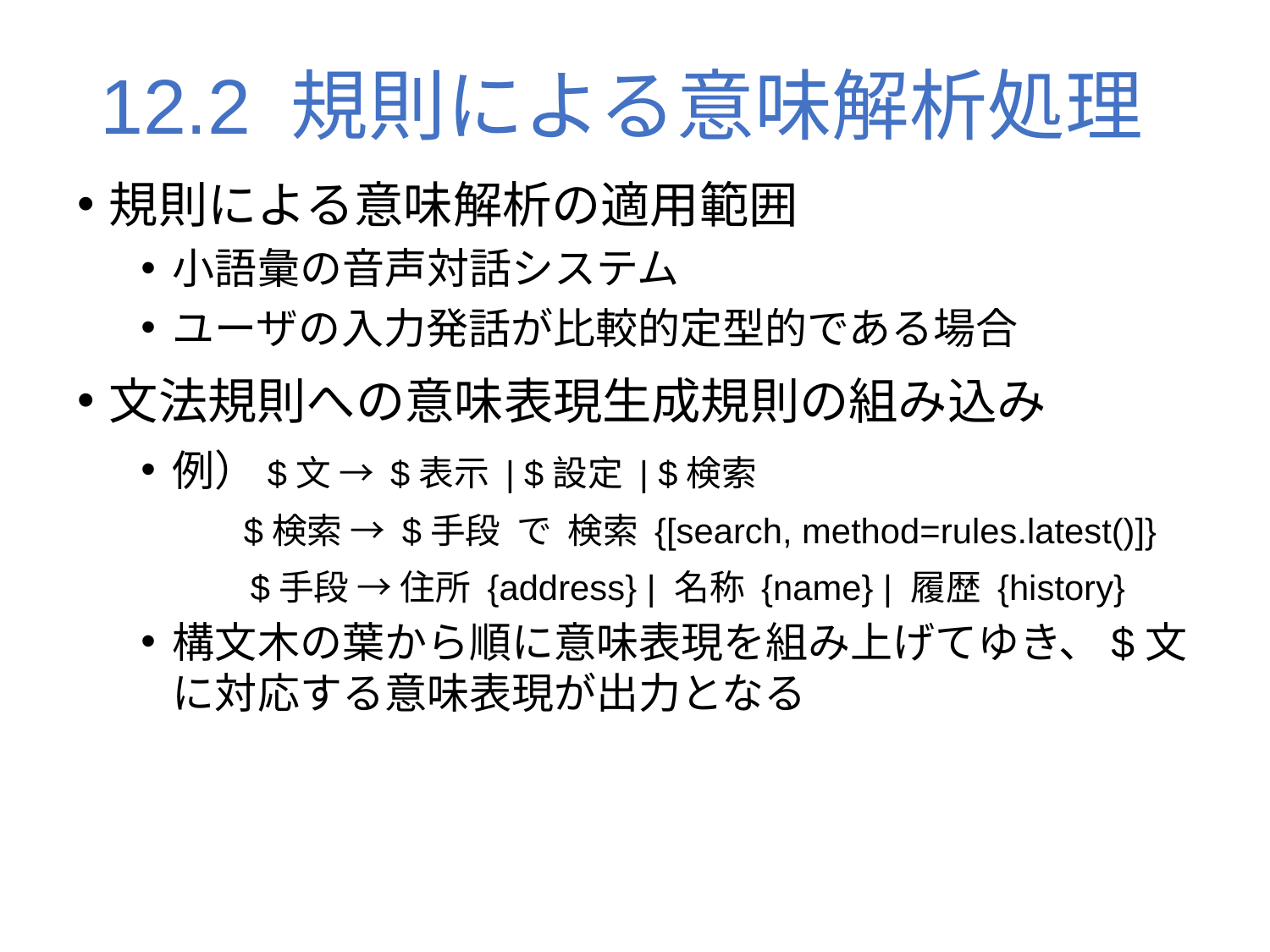

# 12.2 規則による意味解析処理
規則による意味解析の適用範囲
小語彙の音声対話システム
ユーザの入力発話が比較的定型的である場合
文法規則への意味表現生成規則の組み込み
例）$文 → $表示 | $設定 | $検索
        $検索 → $手段  で  検索 {[search, method=rules.latest()]}
        $手段 → 住所 {address} | 名称 {name} | 履歴 {history}
構文木の葉から順に意味表現を組み上げてゆき、$文 に対応する意味表現が出力となる